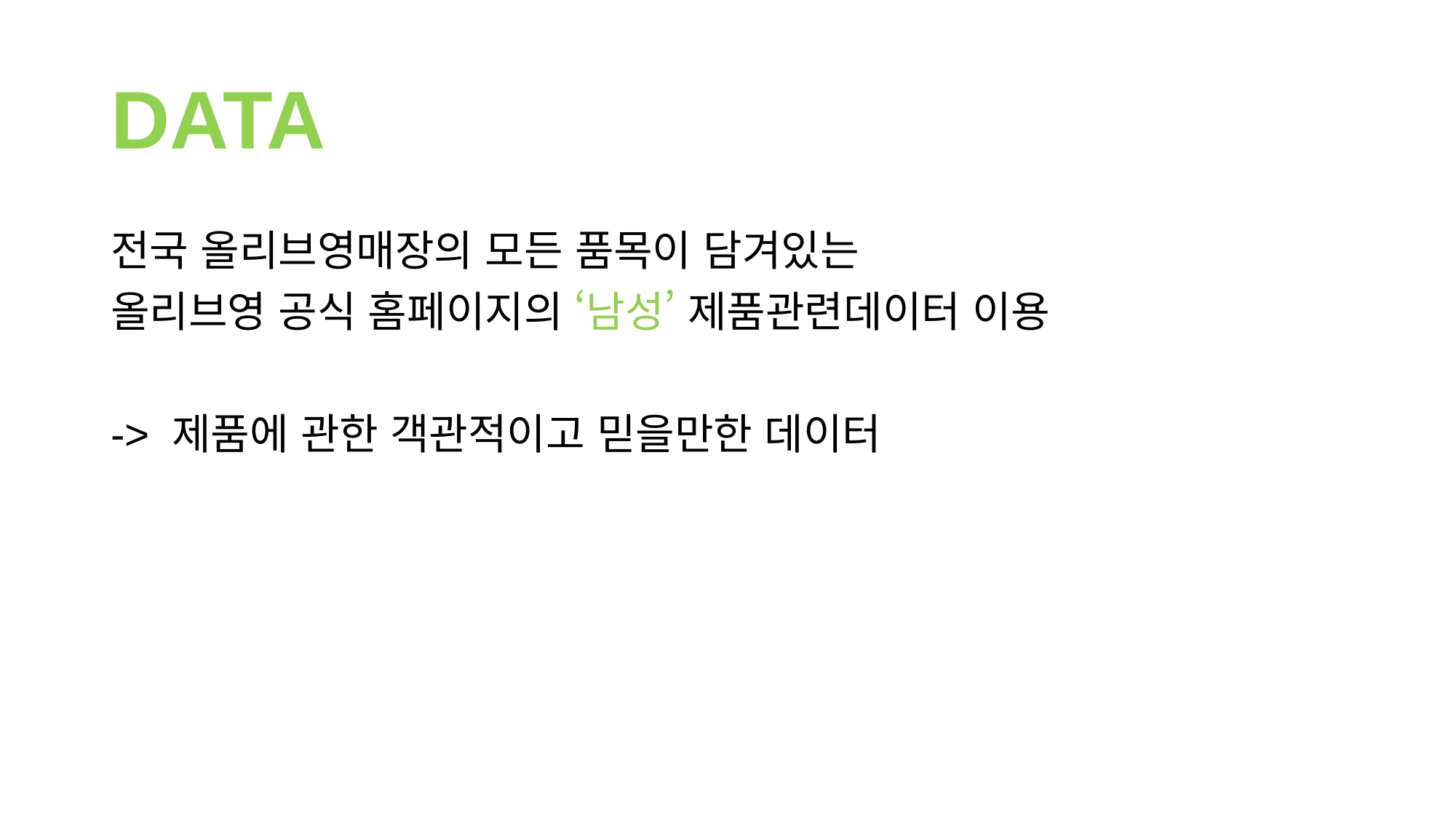

# DATA
전국 올리브영매장의 모든 품목이 담겨있는
올리브영 공식 홈페이지의 ‘남성’ 제품관련데이터 이용

-> 제품에 관한 객관적이고 믿을만한 데이터